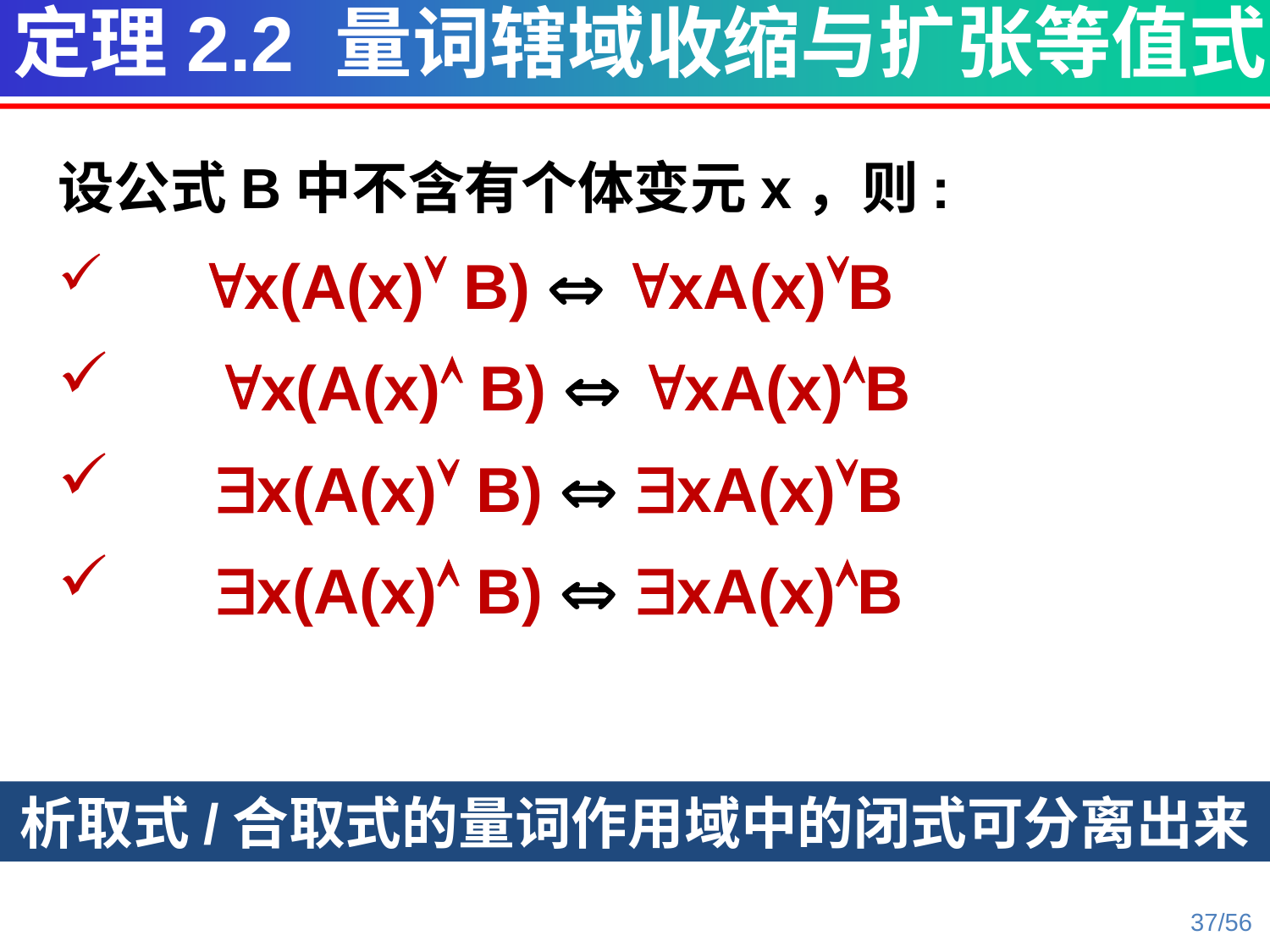

定理2.2 量词辖域收缩与扩张等值式
设公式B中不含有个体变元x，则:
      ∀x(A(x)∨ B) ⇔ ∀xA(x)∨B
      ∀x(A(x)∧ B) ⇔ ∀xA(x)∧B
      ∃x(A(x)∨ B) ⇔ ∃xA(x)∨B
      ∃x(A(x)∧ B) ⇔ ∃xA(x)∧B
析取式/合取式的量词作用域中的闭式可分离出来
37/56